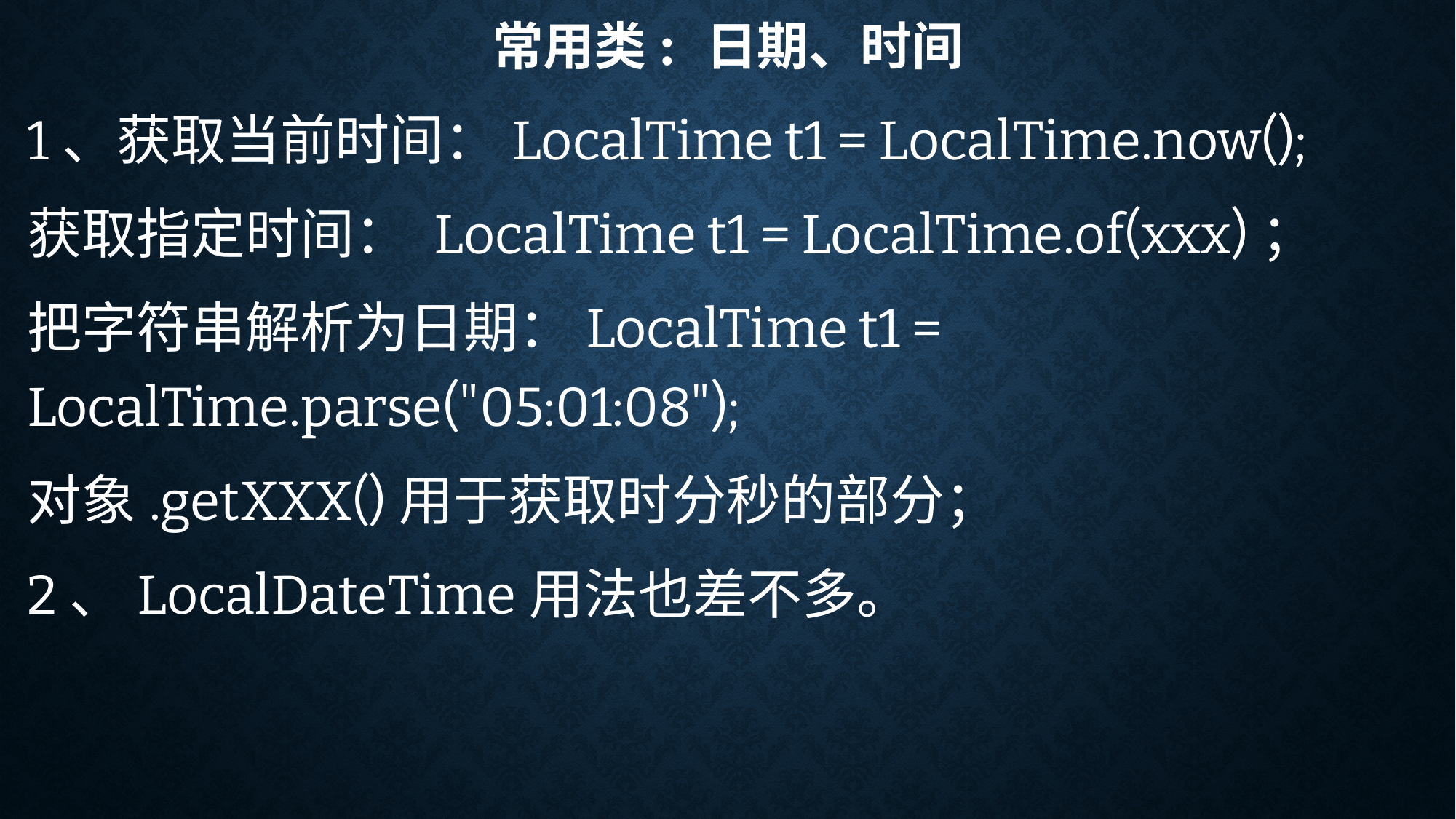

# 常用类: 日期、时间
1、获取当前时间：LocalTime t1 = LocalTime.now();
获取指定时间： LocalTime t1 = LocalTime.of(xxx)；
把字符串解析为日期：LocalTime t1 = LocalTime.parse("05:01:08");
对象.getXXX()用于获取时分秒的部分；
2、LocalDateTime用法也差不多。